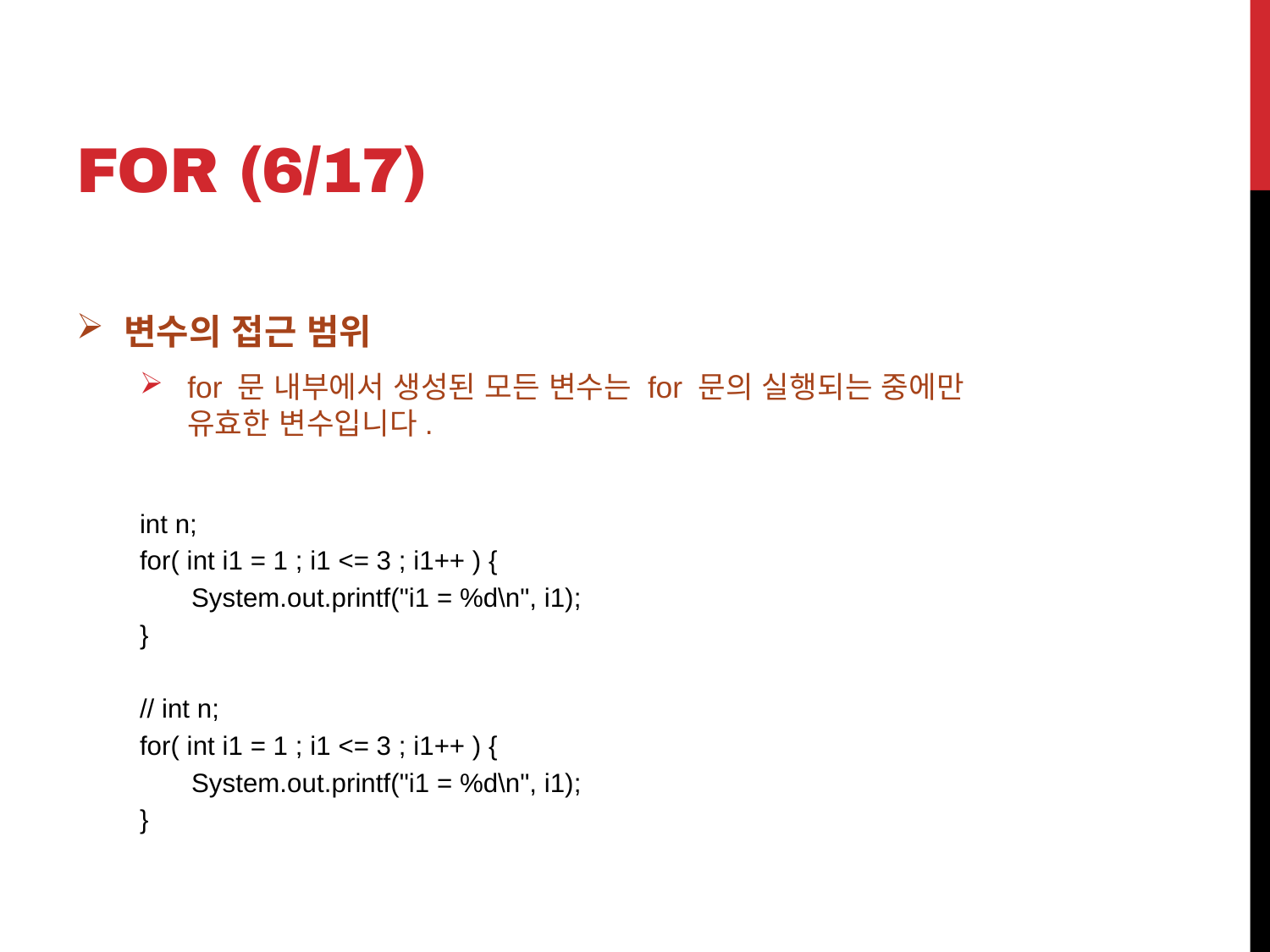

# for (6/17)

변수의 접근 범위
for 문 내부에서 생성된 모든 변수는 for 문의 실행되는 중에만
유효한 변수입니다.

int n;
for( int i1 = 1 ; i1 <= 3 ; i1++ ) {
       System.out.printf("i1 = %d\n", i1);
}

// int n;
for( int i1 = 1 ; i1 <= 3 ; i1++ ) {
       System.out.printf("i1 = %d\n", i1);
}